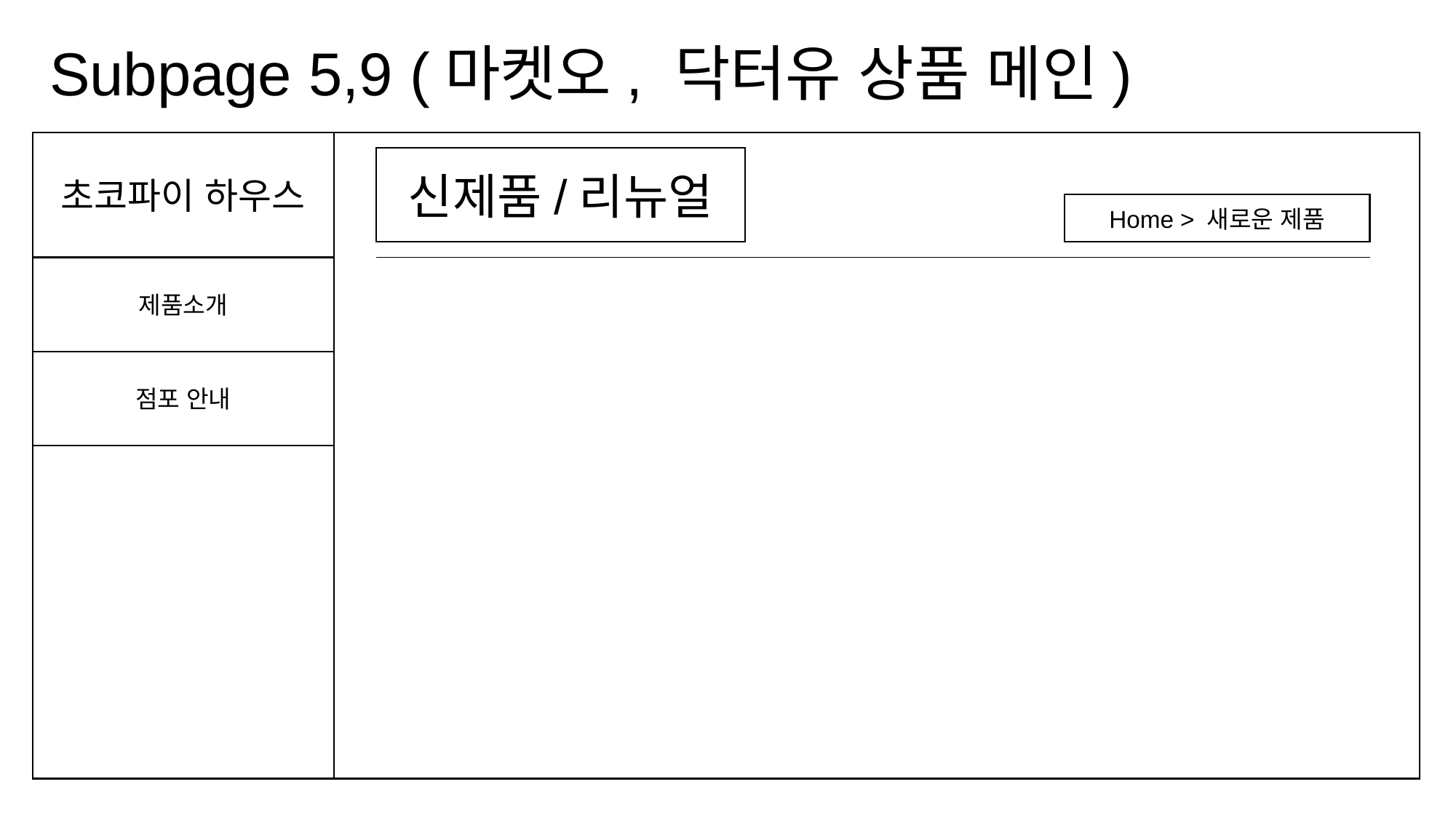

Subpage 5,9 (마켓오, 닥터유 상품 메인)
초코파이 하우스

신제품/리뉴얼
Home > 새로운 제품
제품소개

점포 안내